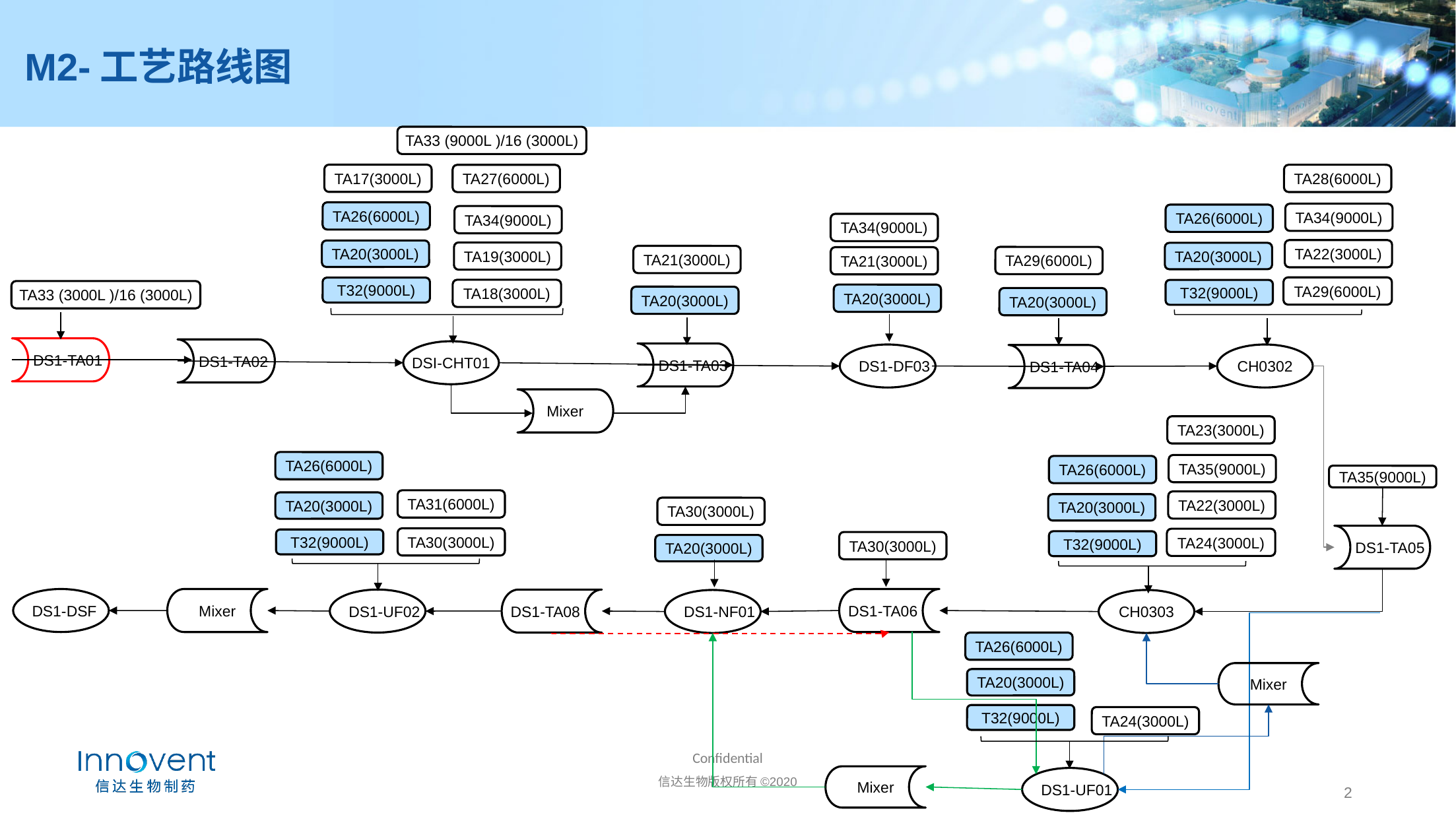

M2-工艺路线图
TA33 (9000L )/16 (3000L)
TA17(3000L)
TA28(6000L)
TA27(6000L)

TA26(6000L)
TA34(9000L)
TA26(6000L)
TA34(9000L)
TA34(9000L)

TA22(3000L)
TA20(3000L)
TA19(3000L)
TA20(3000L)
TA21(3000L)
TA29(6000L)
TA21(3000L)
TA29(6000L)
T32(9000L)
TA18(3000L)
T32(9000L)
TA33 (3000L )/16 (3000L)
TA20(3000L)
TA20(3000L)
TA20(3000L)
DS1-TA01
DS1-TA02
DSI-CHT01
DS1-TA03
CH0302
DS1-DF03
DS1-TA04
Mixer
TA23(3000L)
TA26(6000L)
TA35(9000L)
TA26(6000L)
TA35(9000L)

TA31(6000L)
TA22(3000L)
TA20(3000L)
TA20(3000L)
TA30(3000L)
DS1-TA05
TA30(3000L)
TA24(3000L)
T32(9000L)
T32(9000L)
TA30(3000L)
TA20(3000L)
Mixer
DS1-DSF
DS1-TA06
DS1-TA08
DS1-UF02
DS1-NF01
CH0303
TA26(6000L)

Mixer
TA20(3000L)
T32(9000L)
TA24(3000L)
Mixer
DS1-UF01